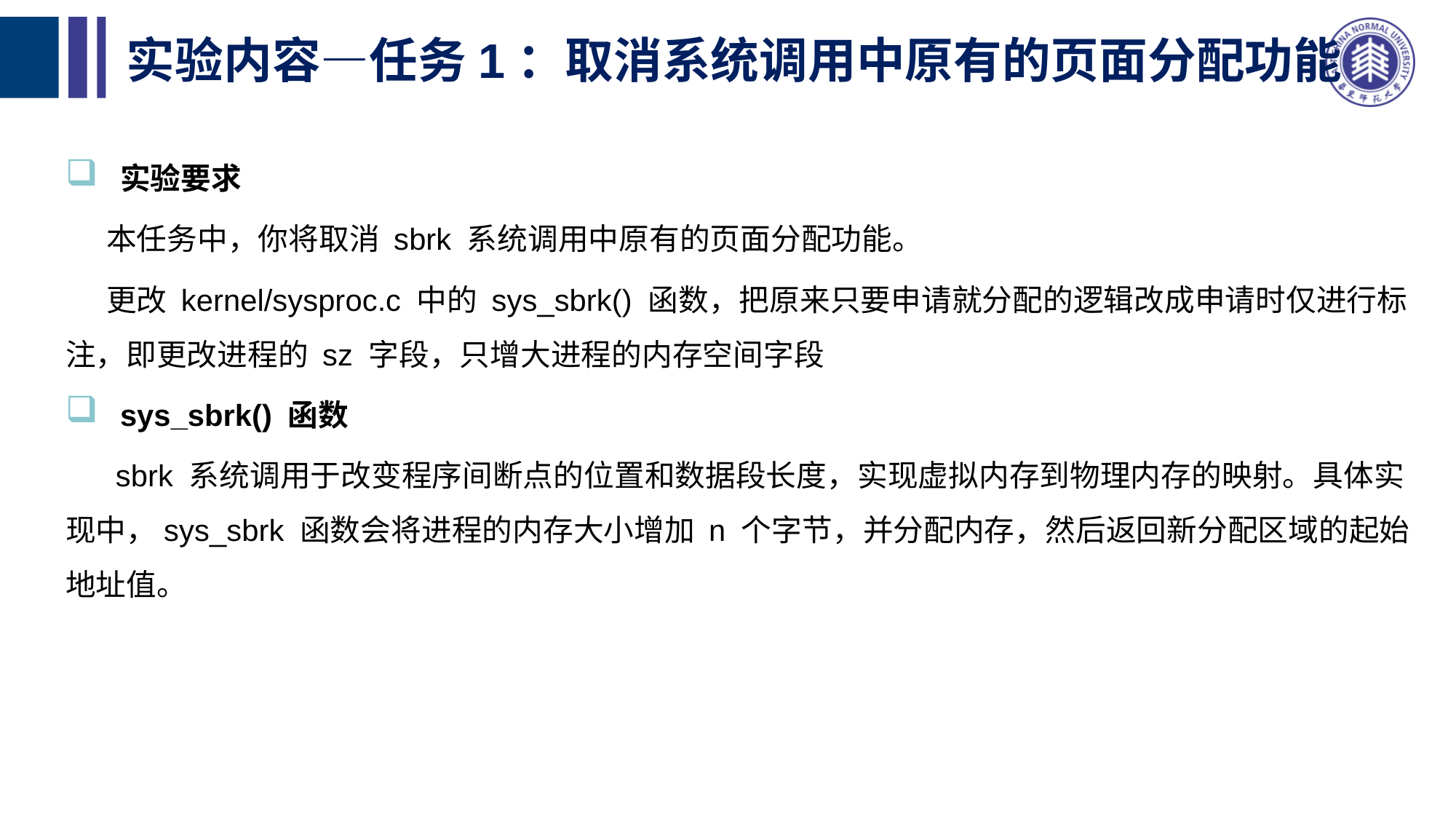

# 实验内容—任务1：取消系统调用中原有的页面分配功能
实验要求
     本任务中，你将取消 sbrk 系统调用中原有的页面分配功能。
     更改 kernel/sysproc.c 中的 sys_sbrk() 函数，把原来只要申请就分配的逻辑改成申请时仅进行标注，即更改进程的 sz 字段，只增大进程的内存空间字段
sys_sbrk() 函数
      sbrk 系统调用于改变程序间断点的位置和数据段长度，实现虚拟内存到物理内存的映射。具体实现中，sys_sbrk 函数会将进程的内存大小增加 n 个字节，并分配内存，然后返回新分配区域的起始地址值。